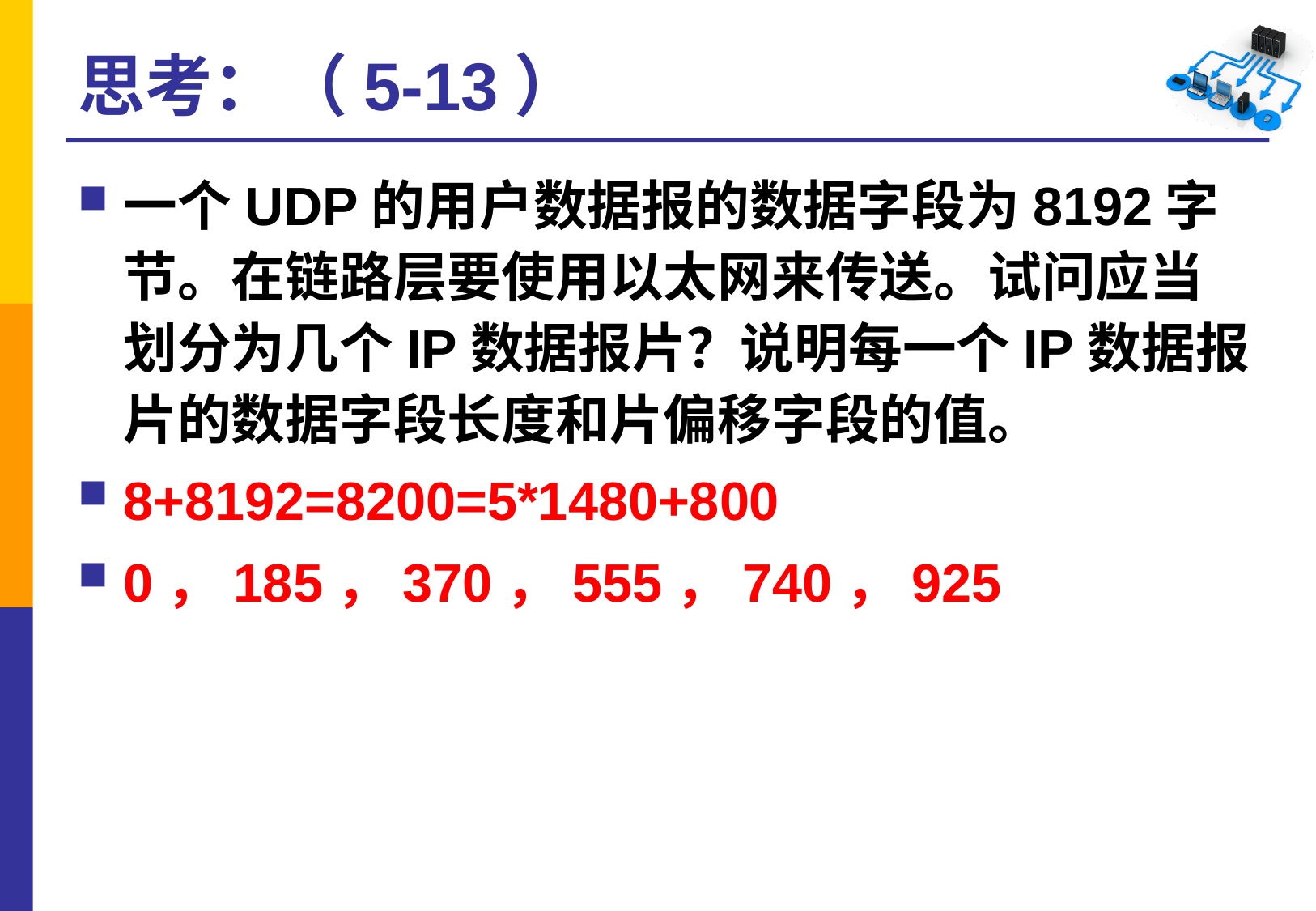

# 思考：（5-13）
一个UDP的用户数据报的数据字段为8192字节。在链路层要使用以太网来传送。试问应当划分为几个IP数据报片？说明每一个IP数据报片的数据字段长度和片偏移字段的值。
8+8192=8200=5*1480+800
0，185，370，555，740，925